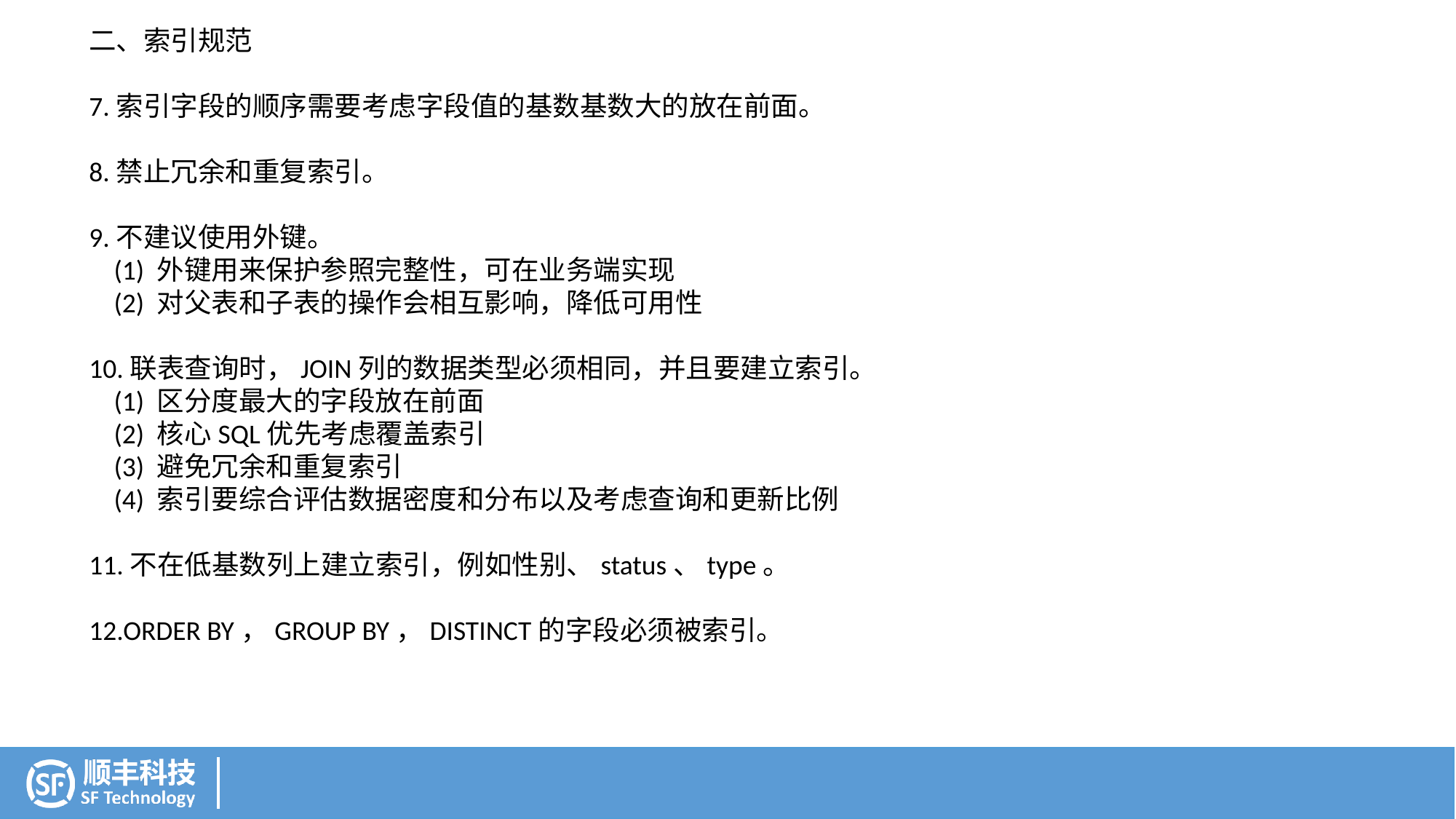

二、索引规范

7.索引字段的顺序需要考虑字段值的基数基数大的放在前面。

8.禁止冗余和重复索引。

9.不建议使用外键。
    (1) 外键用来保护参照完整性，可在业务端实现
    (2) 对父表和子表的操作会相互影响，降低可用性

10.联表查询时，JOIN列的数据类型必须相同，并且要建立索引。
    (1) 区分度最大的字段放在前面
    (2) 核⼼SQL优先考虑覆盖索引
    (3) 避免冗余和重复索引
    (4) 索引要综合评估数据密度和分布以及考虑查询和更新比例

11.不在低基数列上建立索引，例如性别、status、type。

12.ORDER BY，GROUP BY，DISTINCT的字段必须被索引。